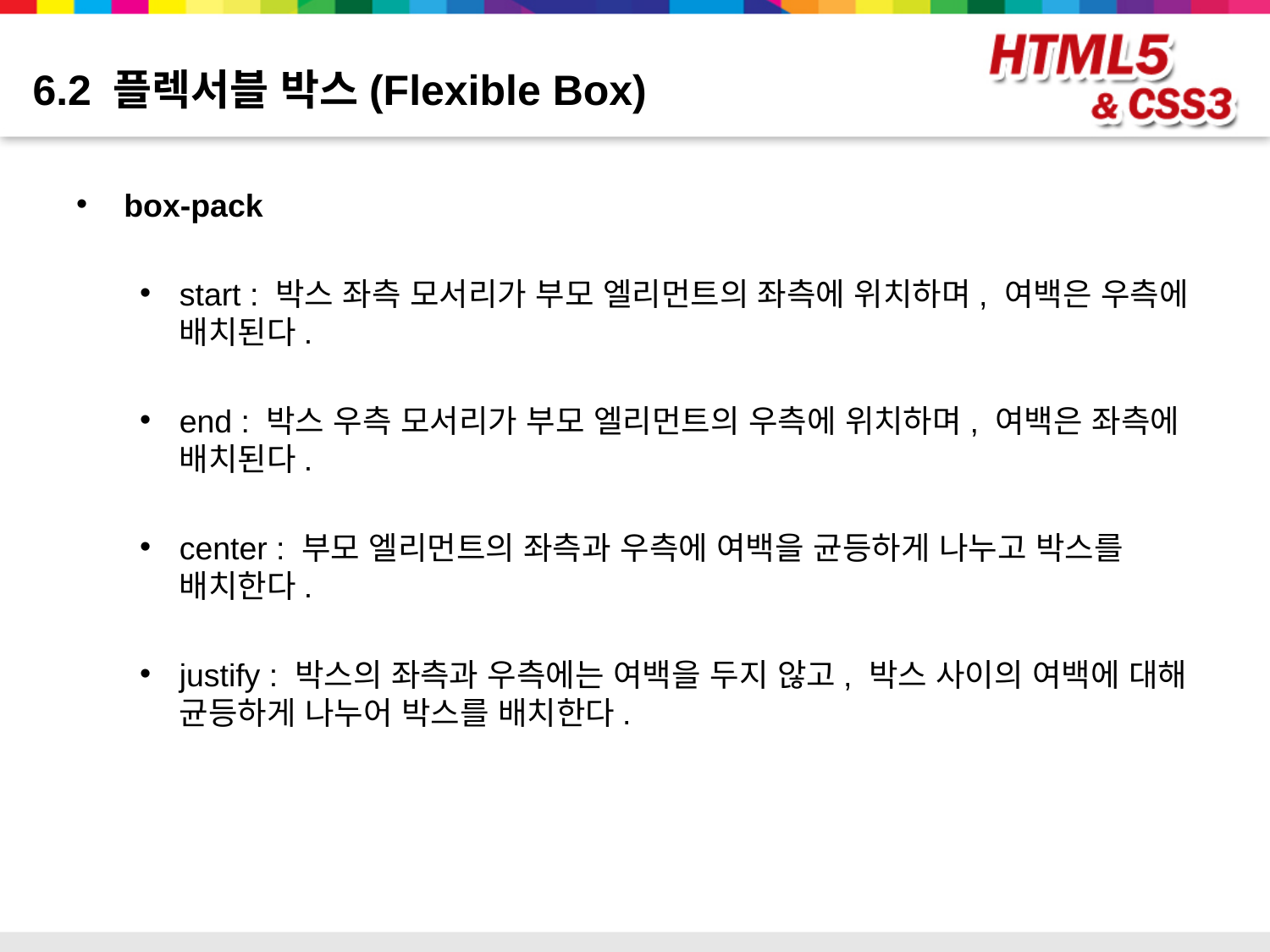

# 6.2 플렉서블 박스(Flexible Box)
box-pack

start : 박스 좌측 모서리가 부모 엘리먼트의 좌측에 위치하며, 여백은 우측에 배치된다.

end : 박스 우측 모서리가 부모 엘리먼트의 우측에 위치하며, 여백은 좌측에 배치된다.

center : 부모 엘리먼트의 좌측과 우측에 여백을 균등하게 나누고 박스를 배치한다.

justify : 박스의 좌측과 우측에는 여백을 두지 않고, 박스 사이의 여백에 대해 균등하게 나누어 박스를 배치한다.